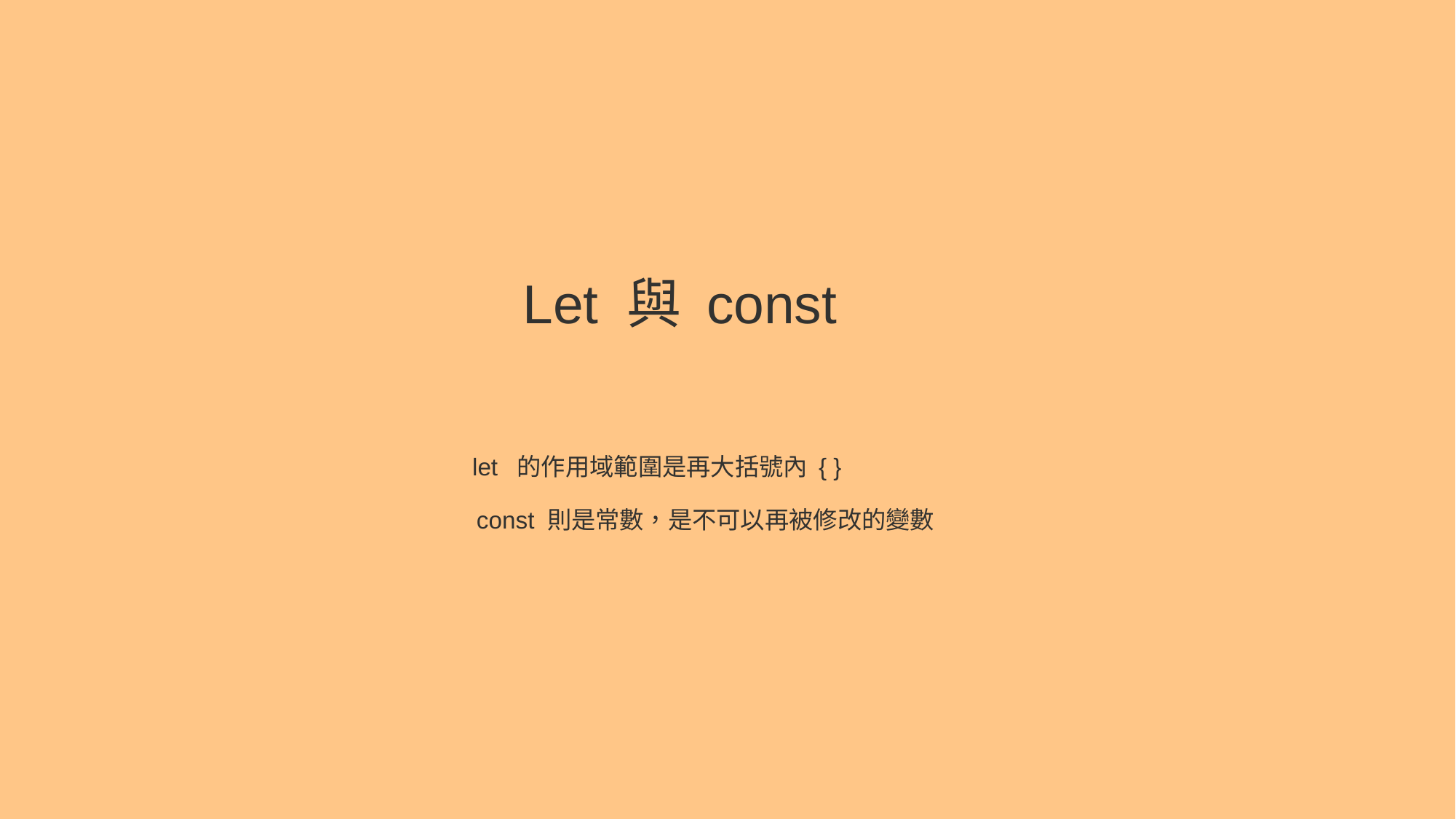

Let 與 const
let  的作用域範圍是再大括號內 { }
const 則是常數，是不可以再被修改的變數